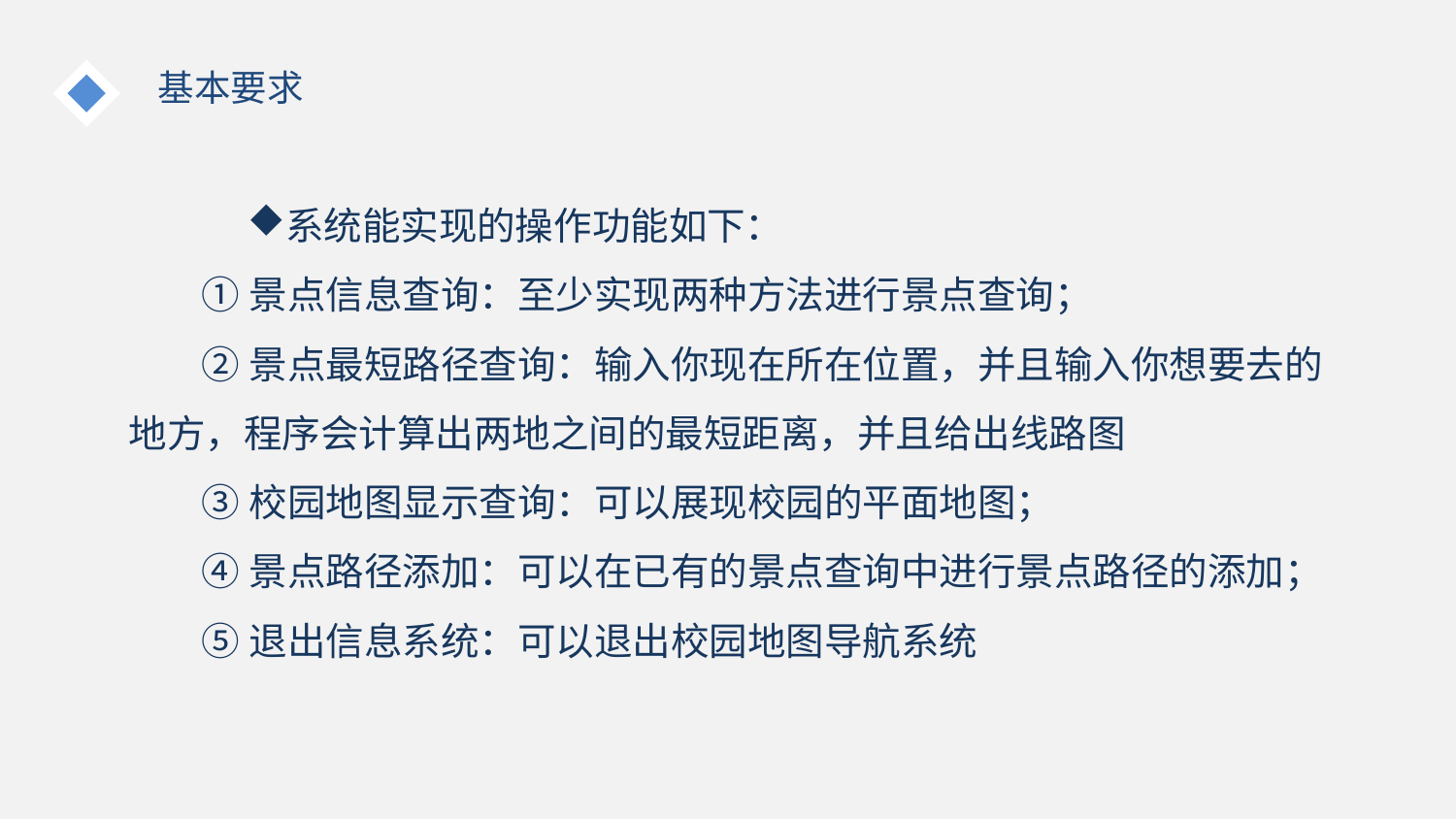

基本要求
系统能实现的操作功能如下：
①景点信息查询：至少实现两种方法进行景点查询；
②景点最短路径查询：输入你现在所在位置，并且输入你想要去的地方，程序会计算出两地之间的最短距离，并且给出线路图
③校园地图显示查询：可以展现校园的平面地图；
④景点路径添加：可以在已有的景点查询中进行景点路径的添加；
⑤退出信息系统：可以退出校园地图导航系统